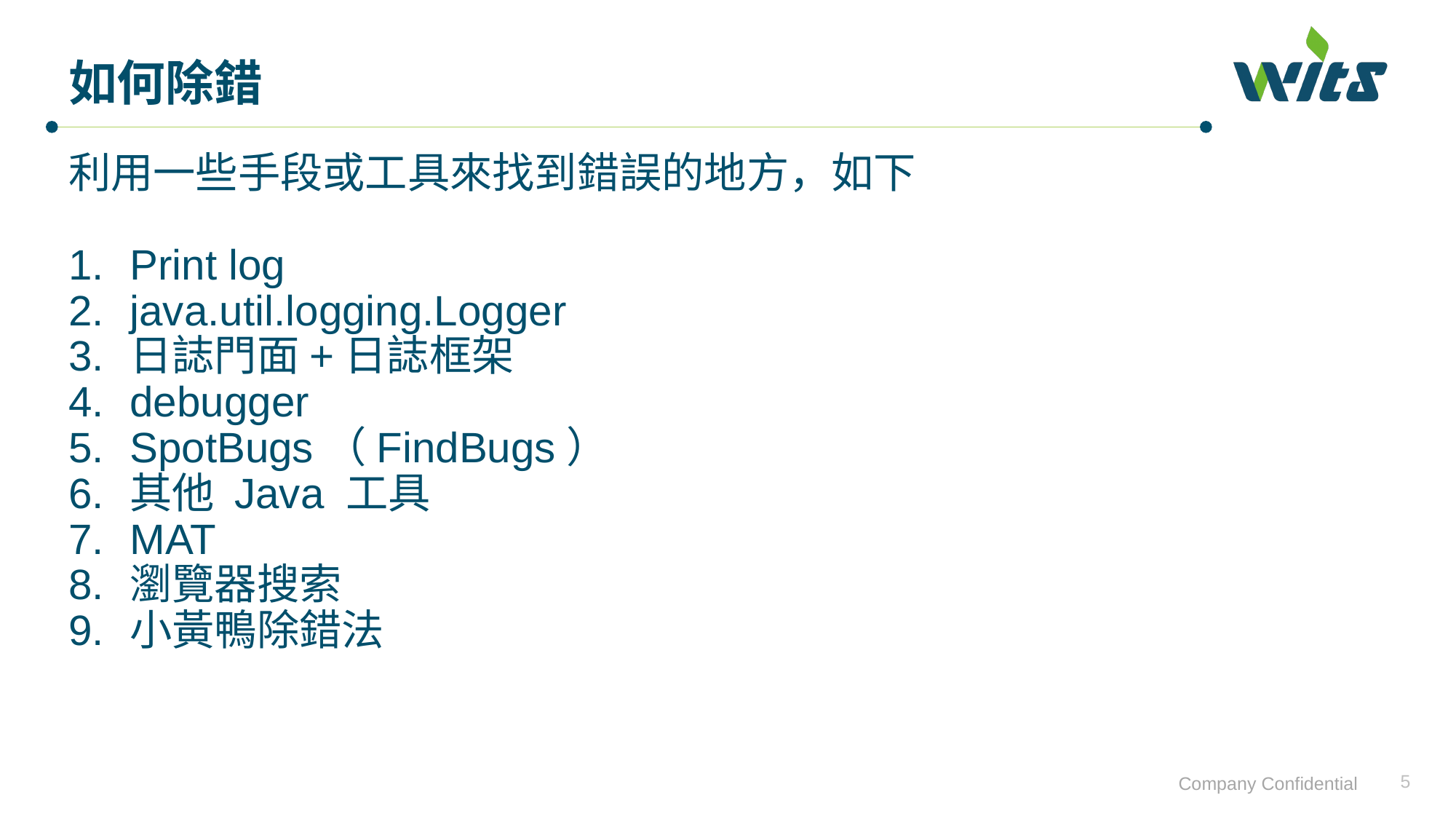

# 如何除錯
利用一些手段或工具來找到錯誤的地方，如下

Print log
java.util.logging.Logger
日誌門面+日誌框架
debugger
SpotBugs（FindBugs）
其他 Java 工具
MAT
瀏覽器搜索
小黃鴨除錯法
5